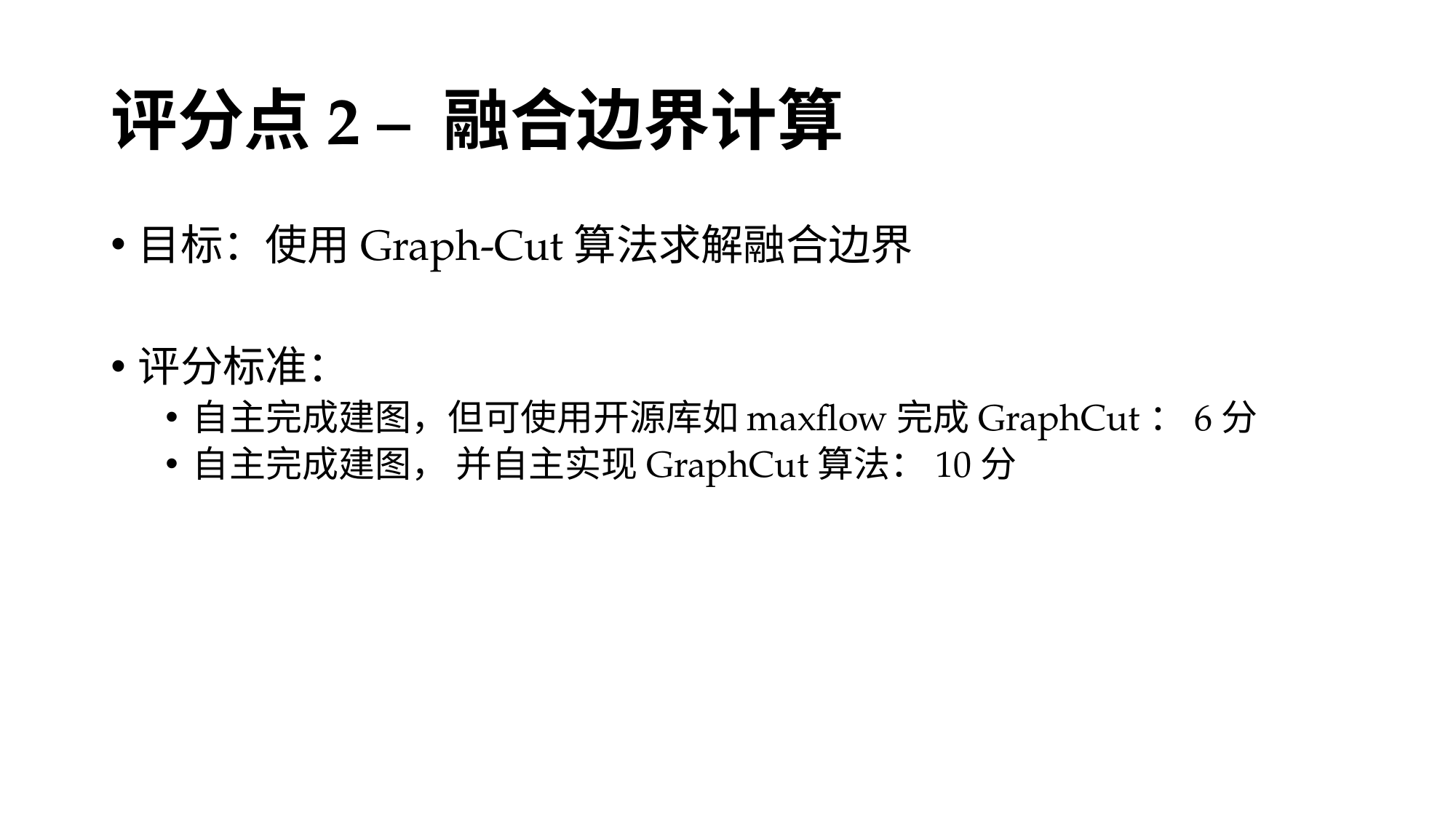

# 评分点2 – 融合边界计算
目标：使用Graph-Cut算法求解融合边界

评分标准：
自主完成建图，但可使用开源库如maxflow完成GraphCut：6分
自主完成建图， 并自主实现GraphCut算法：10分